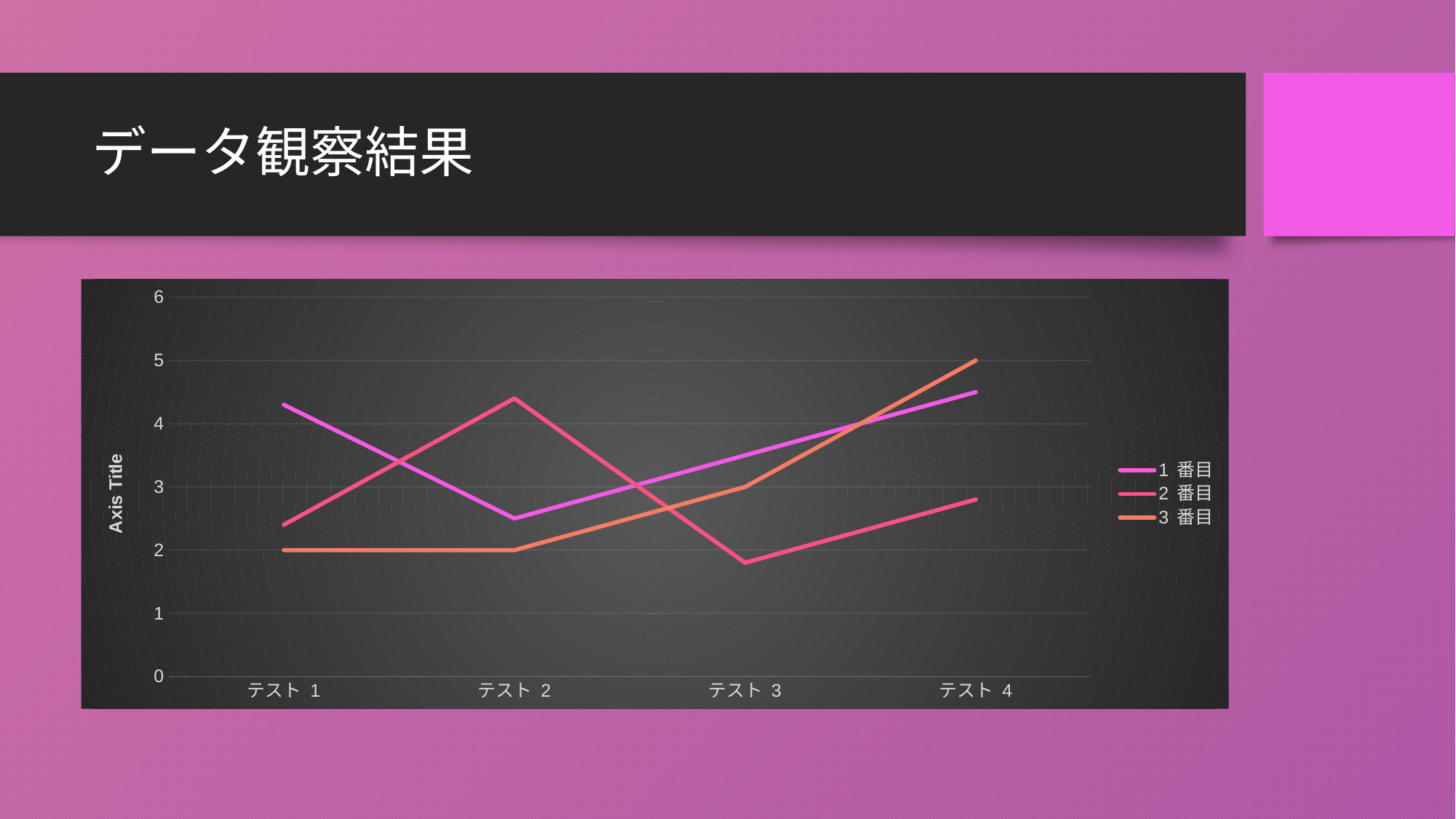

# データ観察結果

### Chart

| Category | 1 番目 | 2 番目 | 3 番目 |
|---|---|---|---|
| テスト 1 | 4.3 | 2.4 | 2.0 |
| テスト 2 | 2.5 | 4.4 | 2.0 |
| テスト 3 | 3.5 | 1.8 | 3.0 |
| テスト 4 | 4.5 | 2.8 | 5.0 |